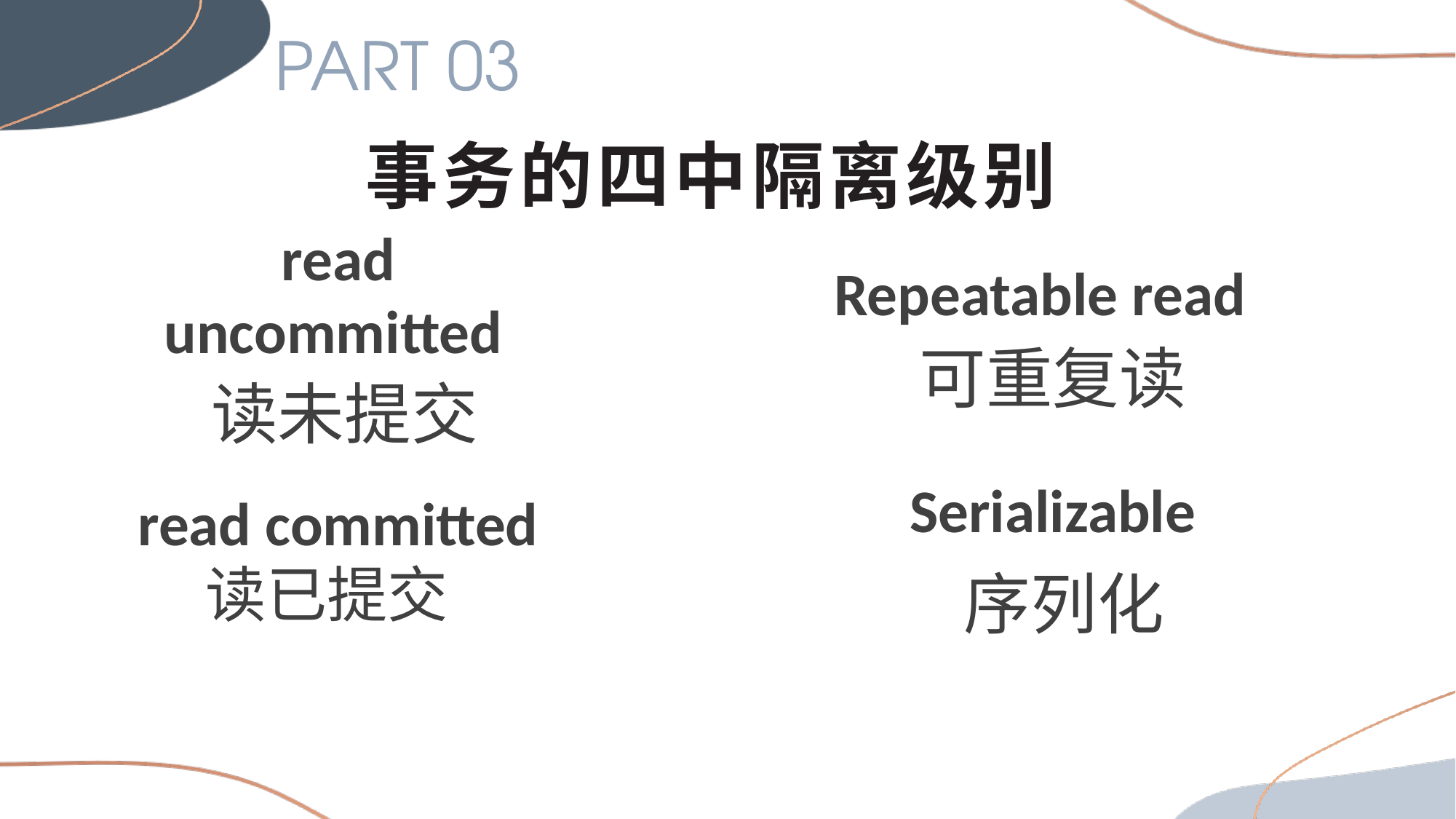

PART 03

事务的四中隔离级别

 read uncommitted
 读未提交
Repeatable read
 可重复读

Serializable
序列化
 read committed
 读已提交